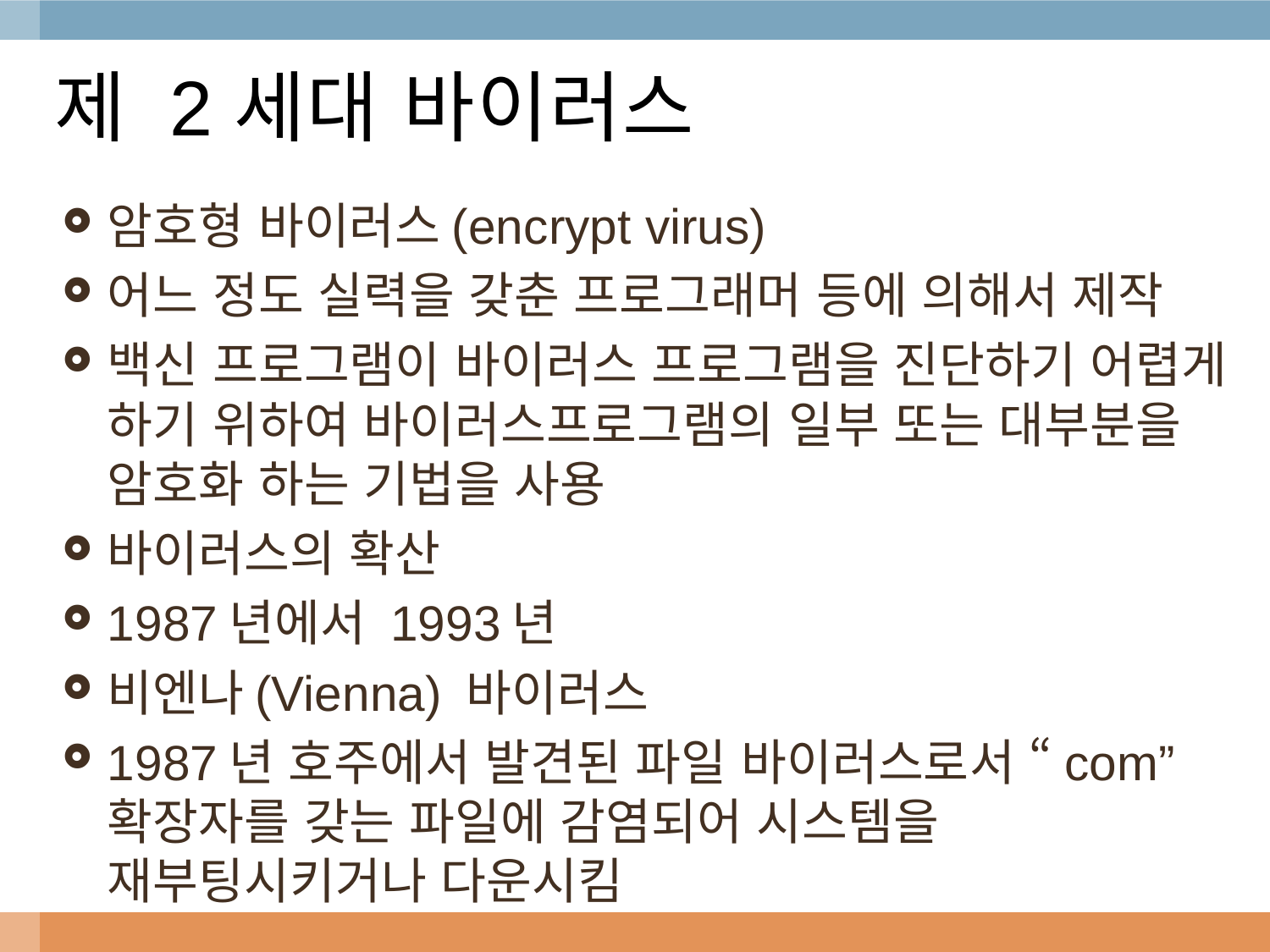

# 제 2세대 바이러스
암호형 바이러스(encrypt virus)
어느 정도 실력을 갖춘 프로그래머 등에 의해서 제작
백신 프로그램이 바이러스 프로그램을 진단하기 어렵게 하기 위하여 바이러스프로그램의 일부 또는 대부분을 암호화 하는 기법을 사용
바이러스의 확산
1987년에서 1993년
비엔나(Vienna) 바이러스
1987년 호주에서 발견된 파일 바이러스로서 “com” 확장자를 갖는 파일에 감염되어 시스템을 재부팅시키거나 다운시킴